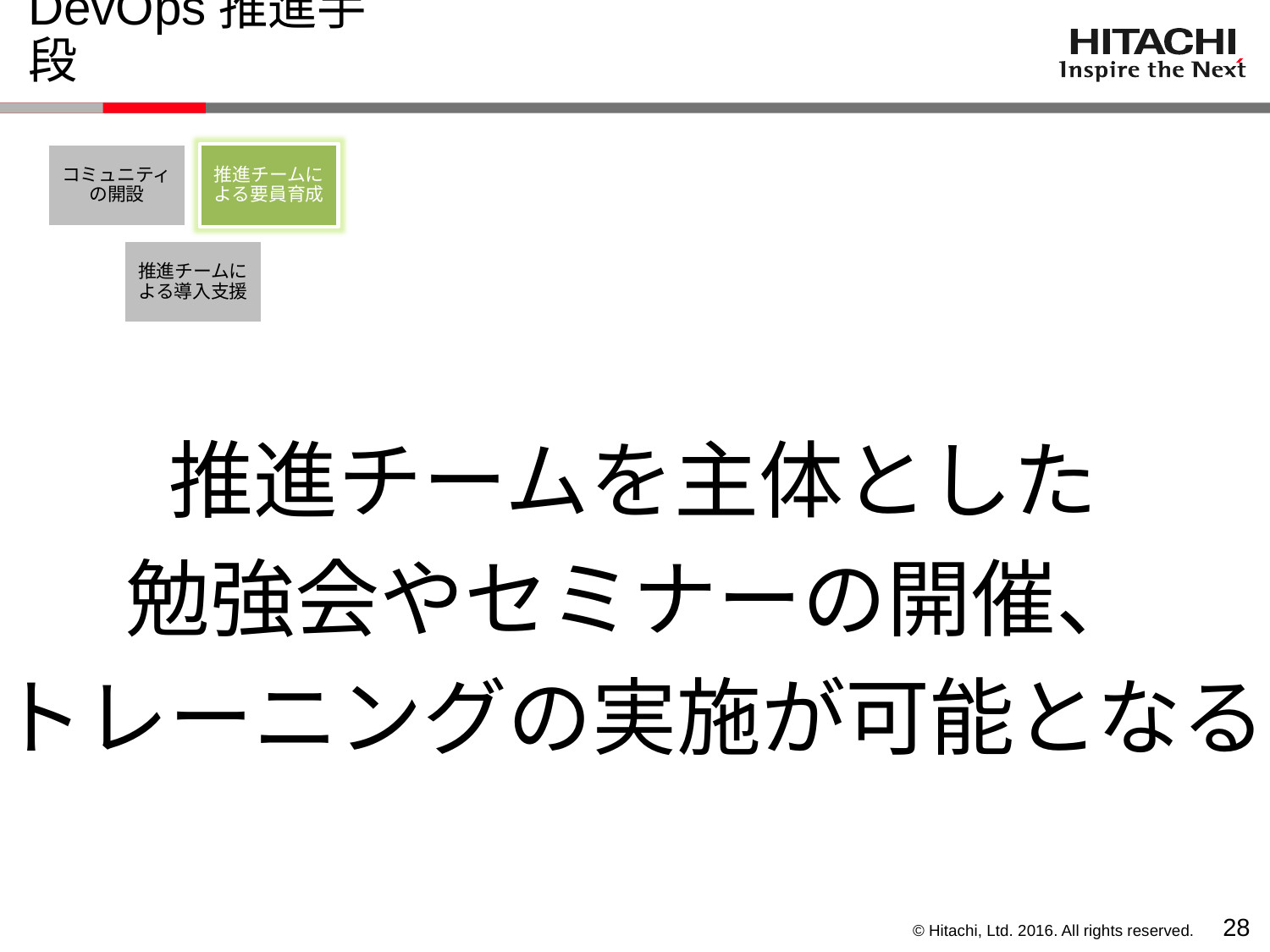

# DevOps推進手段
コミュニティの開設
推進チームによる要員育成
推進チームによる導入支援
推進チームを主体とした
勉強会やセミナーの開催、
トレーニングの実施が可能となる
28